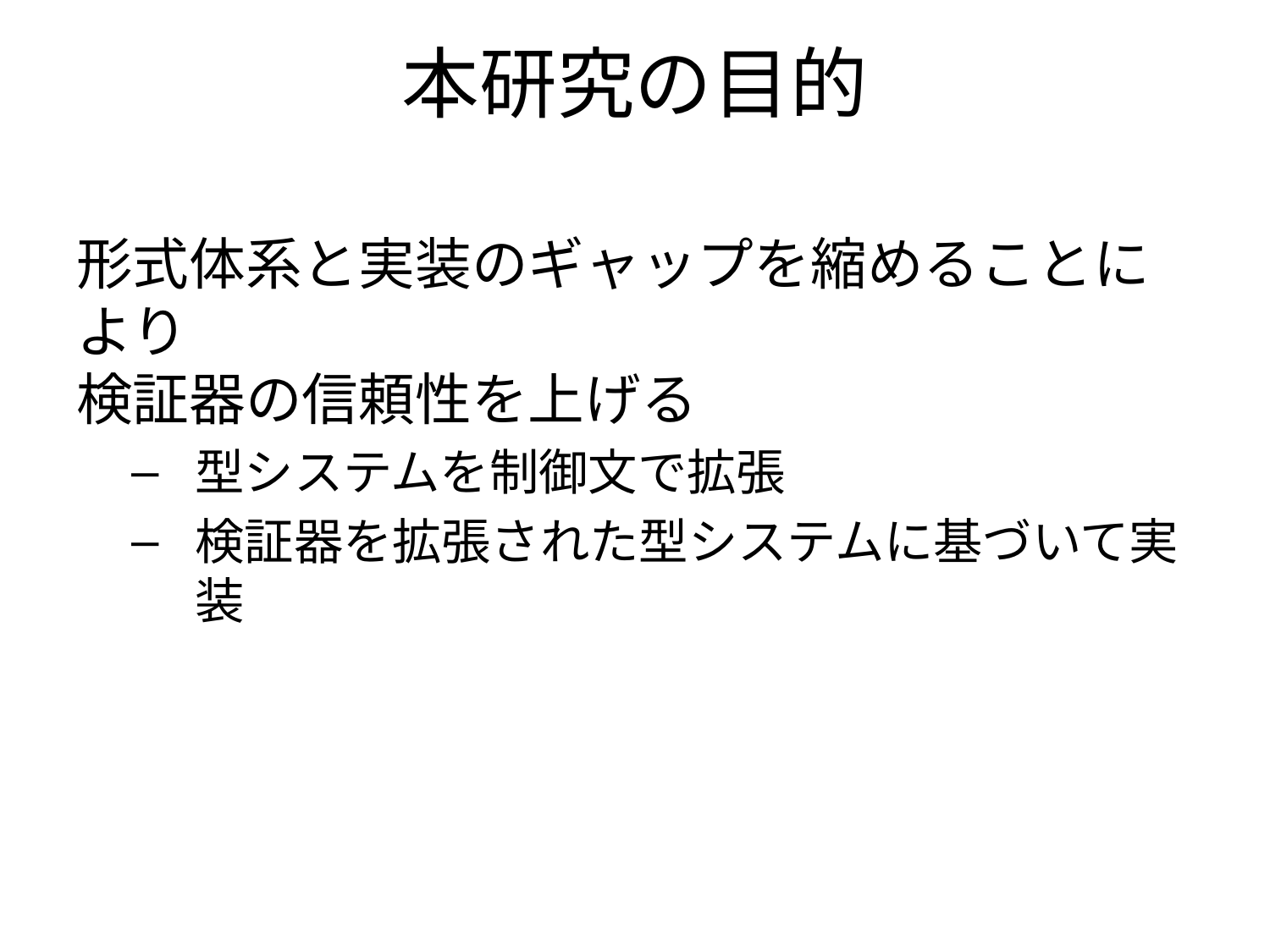

# 本研究の目的
形式体系と実装のギャップを縮めることにより
検証器の信頼性を上げる
型システムを制御文で拡張
検証器を拡張された型システムに基づいて実装